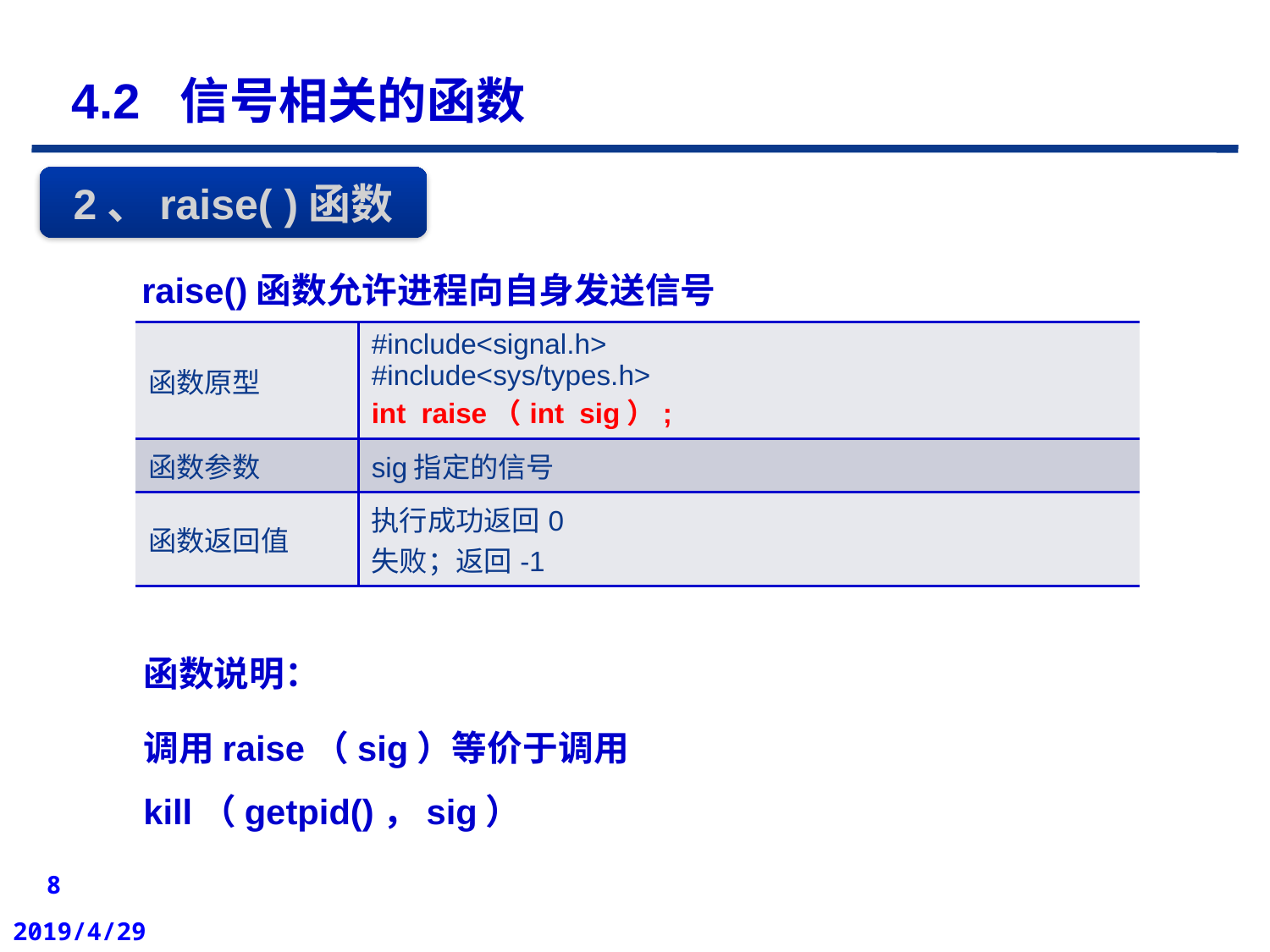

4.2  信号相关的函数
2、raise( )函数
raise()函数允许进程向自身发送信号
| 函数原型 | #include<signal.h> #include<sys/types.h> int raise（int sig）; |
| --- | --- |
| 函数参数 | sig指定的信号 |
| 函数返回值 | 执行成功返回0 失败；返回-1 |
函数说明：
调用raise（sig）等价于调用kill（getpid()，sig）